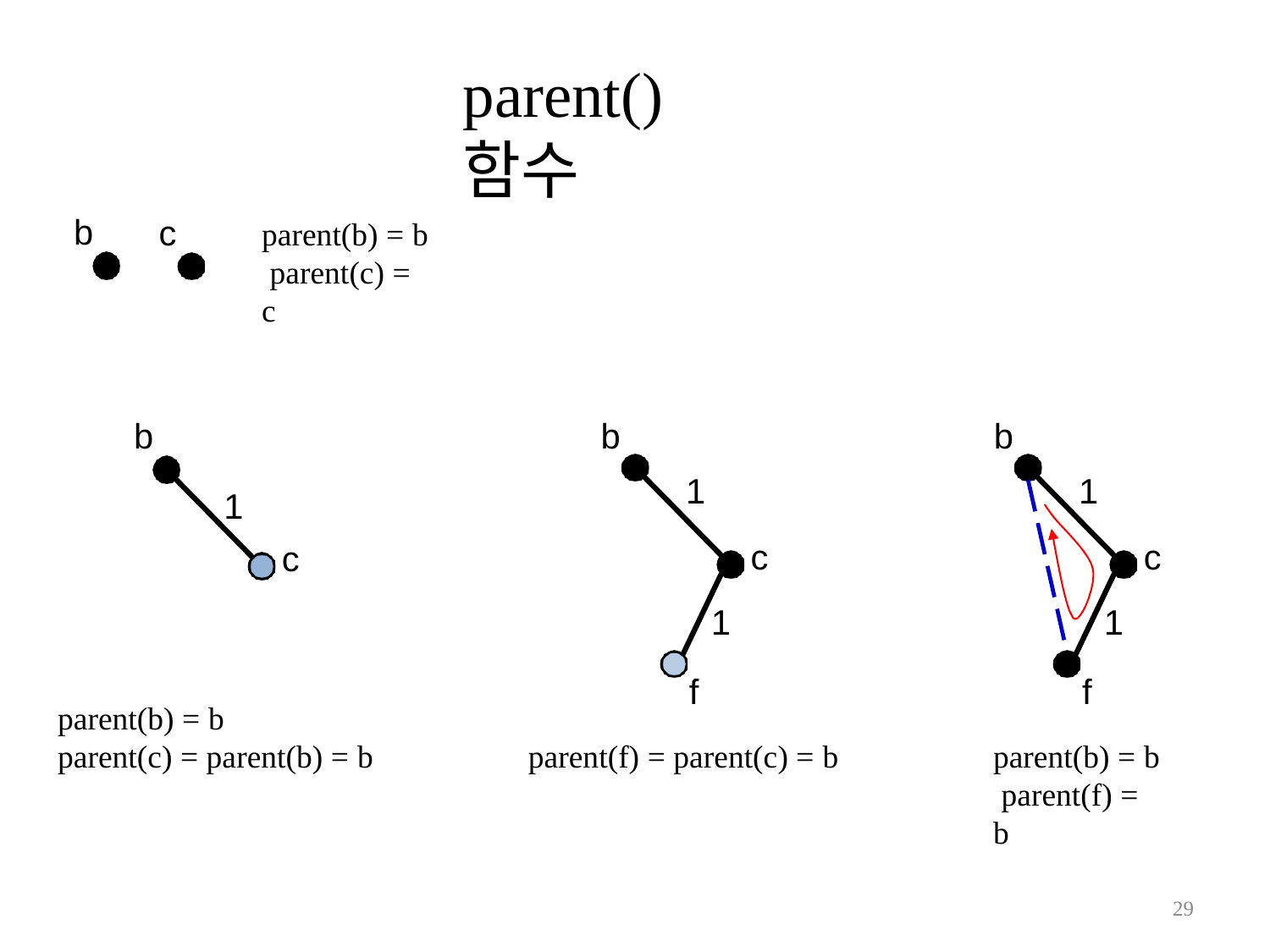

# parent() 함수
b
c
parent(b) = b  parent(c) = c

b
b
b

1
1

1

c
c
c

1
1

f
f
parent(b) = b
parent(c) = parent(b) = b
parent(f) = parent(c) = b
parent(b) = b  parent(f) = b
29